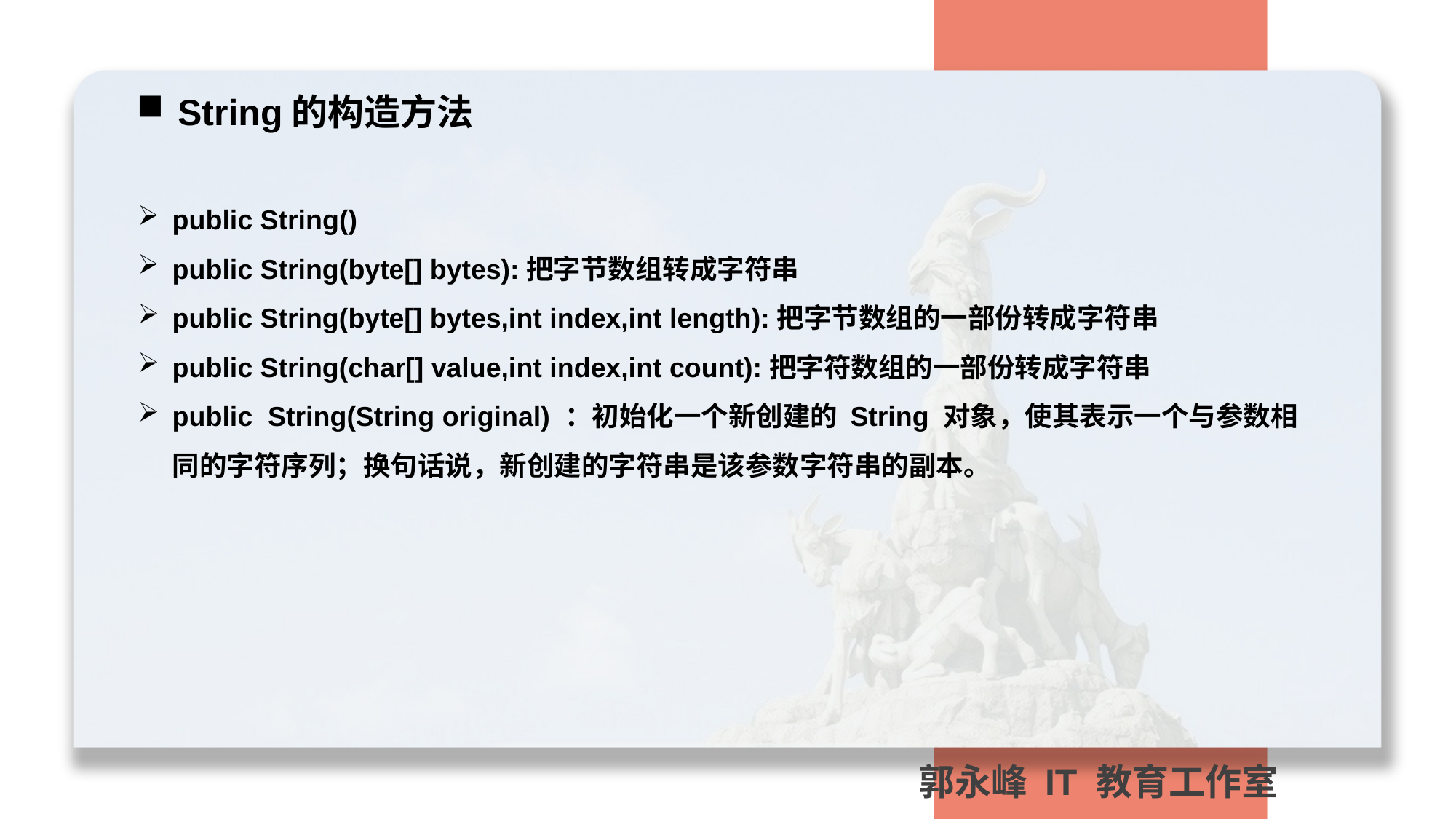

String的构造方法
public String()
public String(byte[] bytes):把字节数组转成字符串
public String(byte[] bytes,int index,int length):把字节数组的一部份转成字符串
public String(char[] value,int index,int count):把字符数组的一部份转成字符串
public  String(String original) ：初始化一个新创建的 String 对象，使其表示一个与参数相同的字符序列；换句话说，新创建的字符串是该参数字符串的副本。